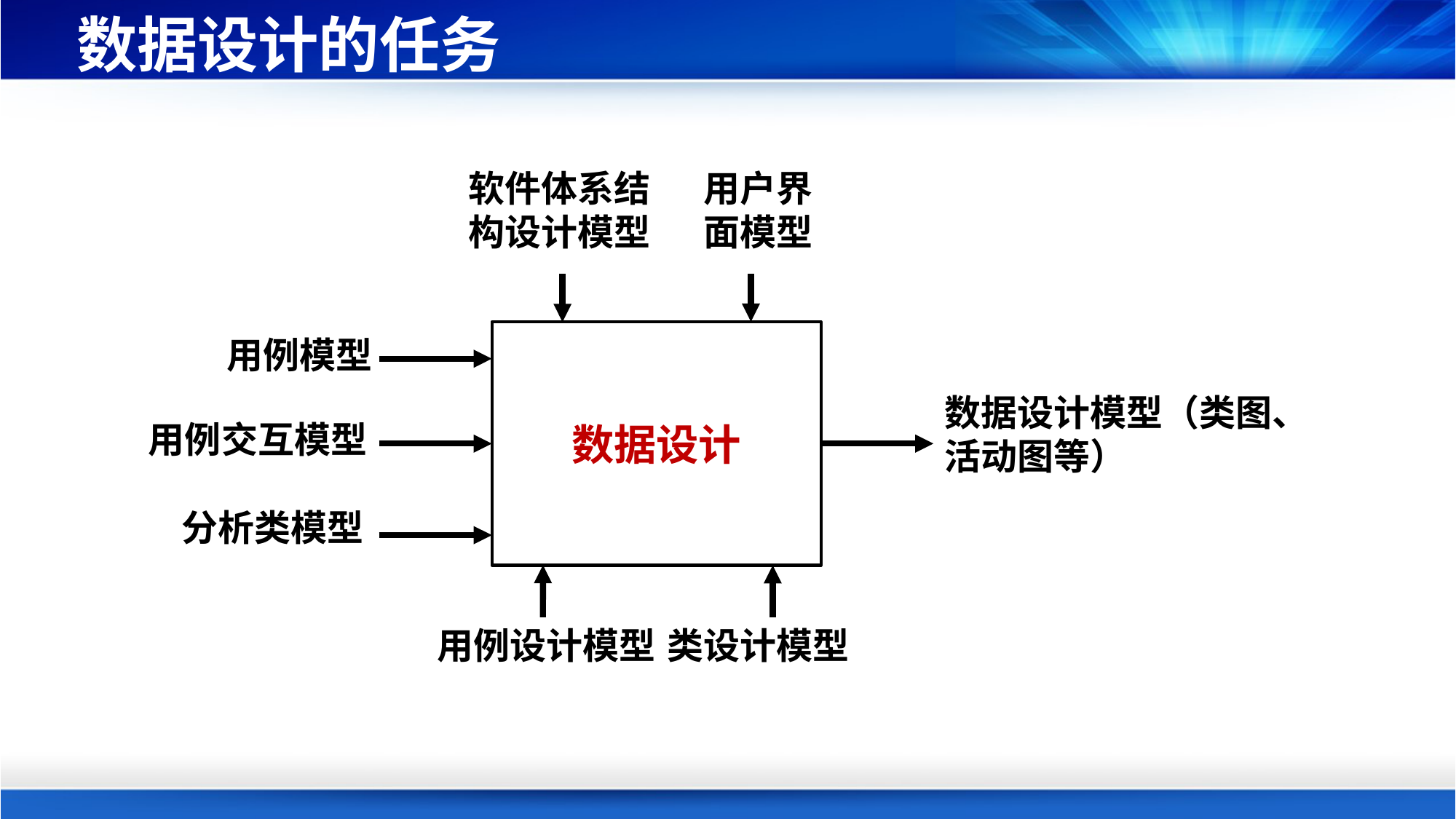

# 数据设计的任务

软件体系结
构设计模型
用户界
面模型
数据设计
用例模型
数据设计模型（类图、
活动图等）
用例交互模型
分析类模型
类设计模型
用例设计模型